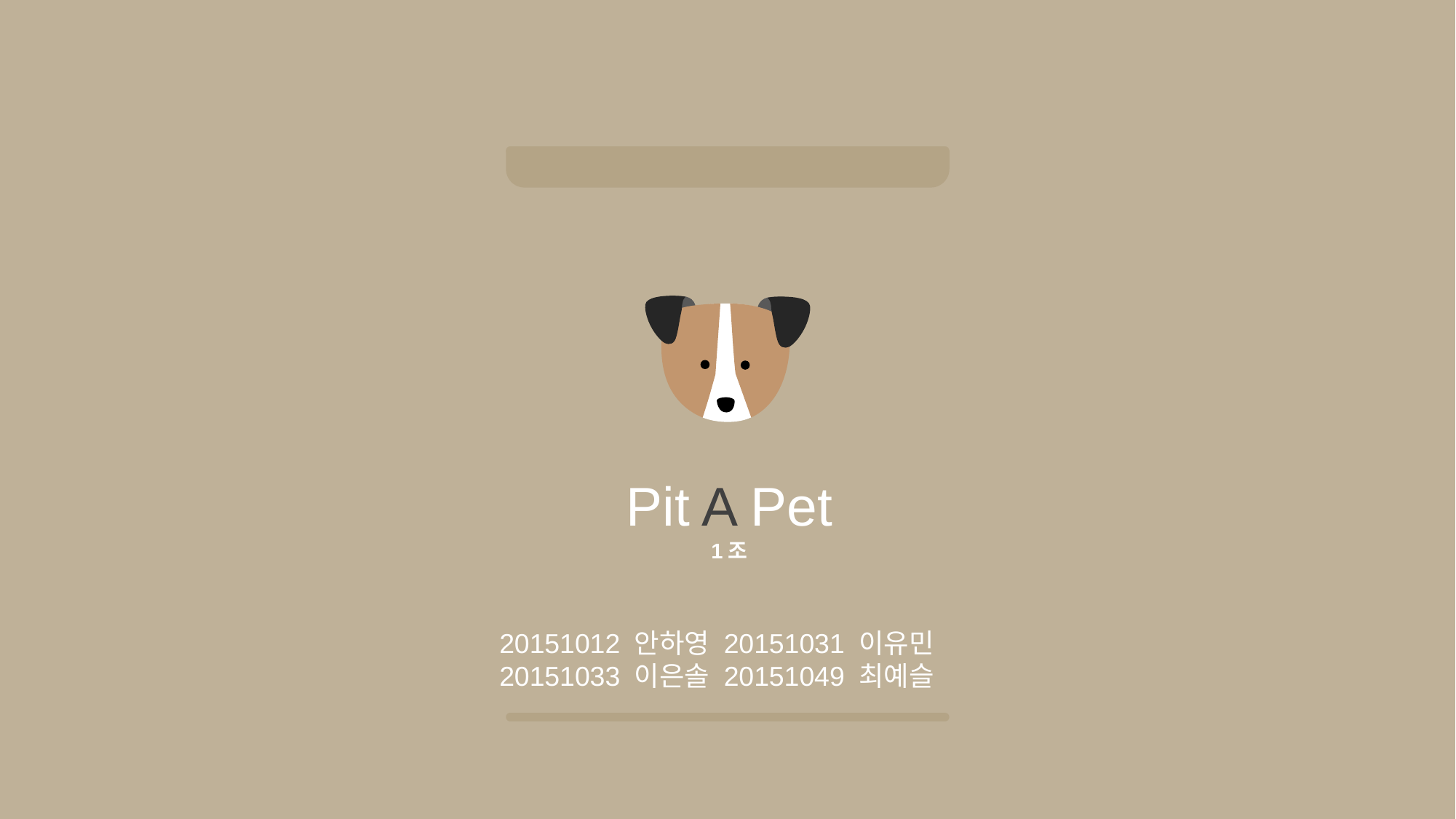

Pit A Pet
1조
20151012 안하영 20151031 이유민
20151033 이은솔 20151049 최예슬